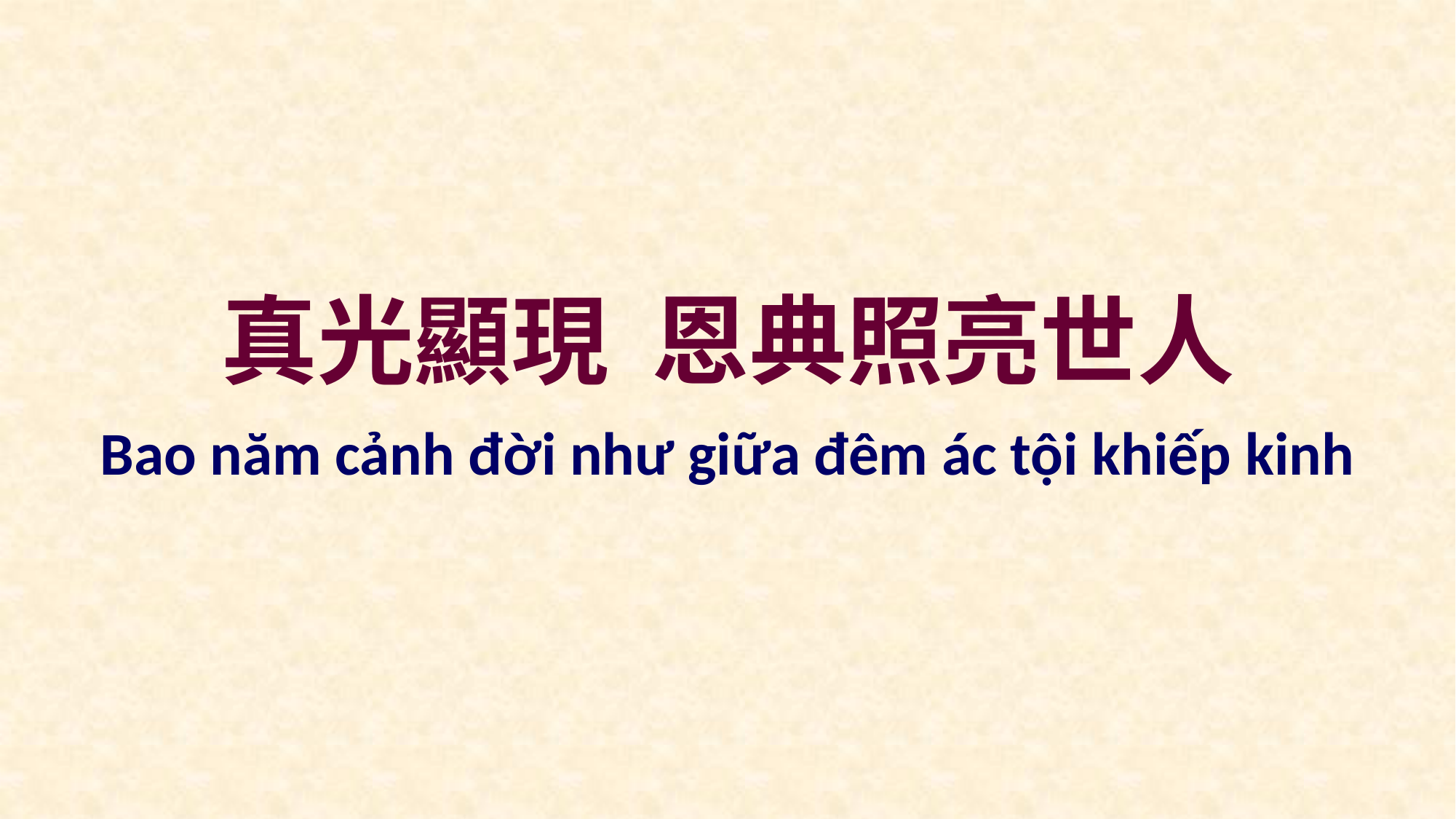

真光顯現  恩典照亮世人
Bao năm cảnh đời như giữa đêm ác tội khiếp kinh